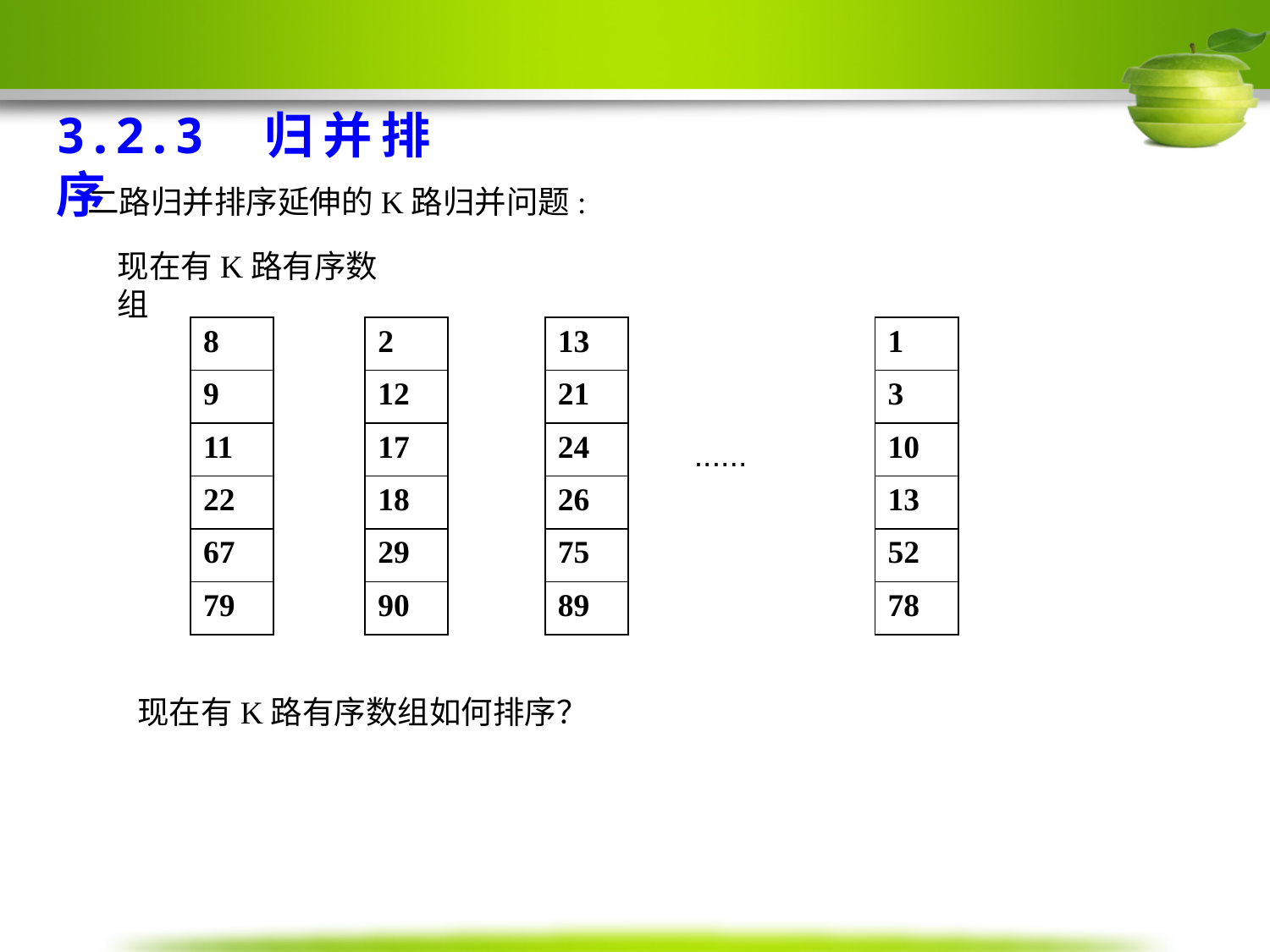

3.2.3 归并排序
二路归并排序延伸的K路归并问题:
现在有K路有序数组
| 8 |
| --- |
| 9 |
| 11 |
| 22 |
| 67 |
| 79 |
| 2 |
| --- |
| 12 |
| 17 |
| 18 |
| 29 |
| 90 |
| 13 |
| --- |
| 21 |
| 24 |
| 26 |
| 75 |
| 89 |
| 1 |
| --- |
| 3 |
| 10 |
| 13 |
| 52 |
| 78 |
......
现在有K路有序数组如何排序？